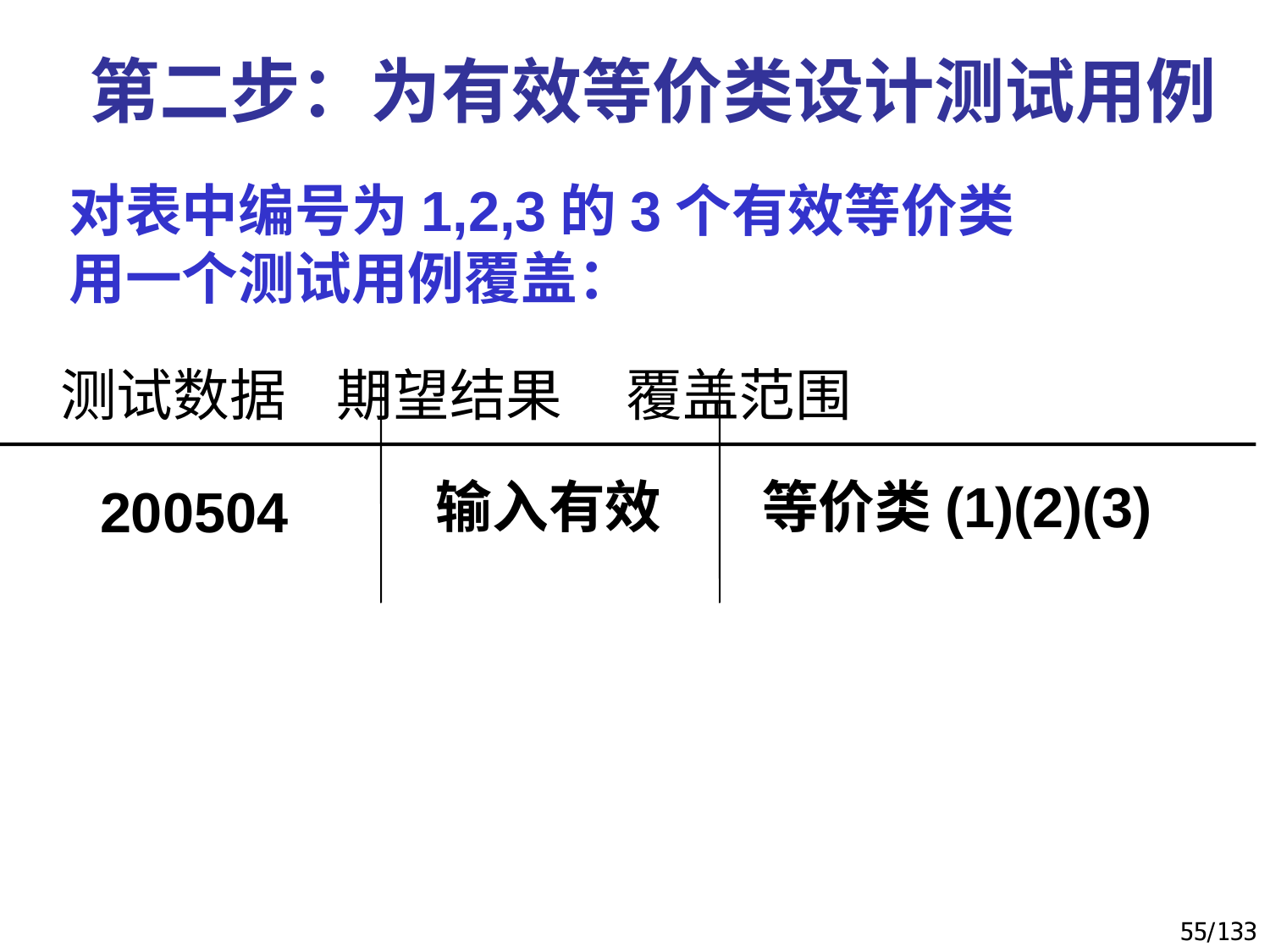

# 第二步：为有效等价类设计测试用例
 对表中编号为1,2,3的3个有效等价类
 用一个测试用例覆盖：
  测试数据    期望结果     覆盖范围

输入有效
等价类(1)(2)(3)

200504

55/133